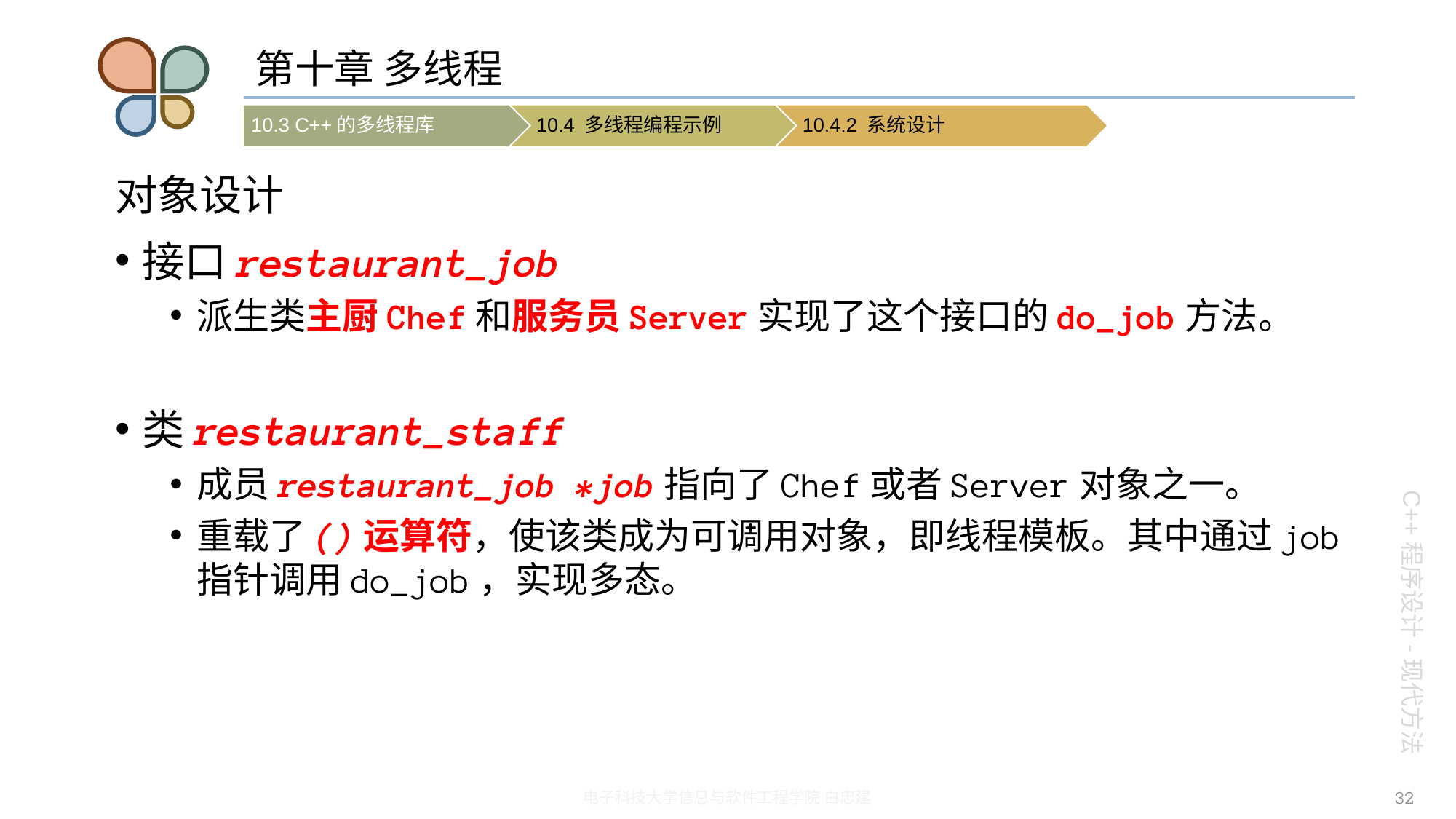

# 第十章 多线程
10.3 C++的多线程库
10.4 多线程编程示例
10.4.2 系统设计
对象设计
接口restaurant_job
派生类主厨Chef和服务员Server实现了这个接口的do_job方法。

类restaurant_staff
成员restaurant_job *job指向了Chef或者Server对象之一。
重载了()运算符，使该类成为可调用对象，即线程模板。其中通过job指针调用do_job，实现多态。

32